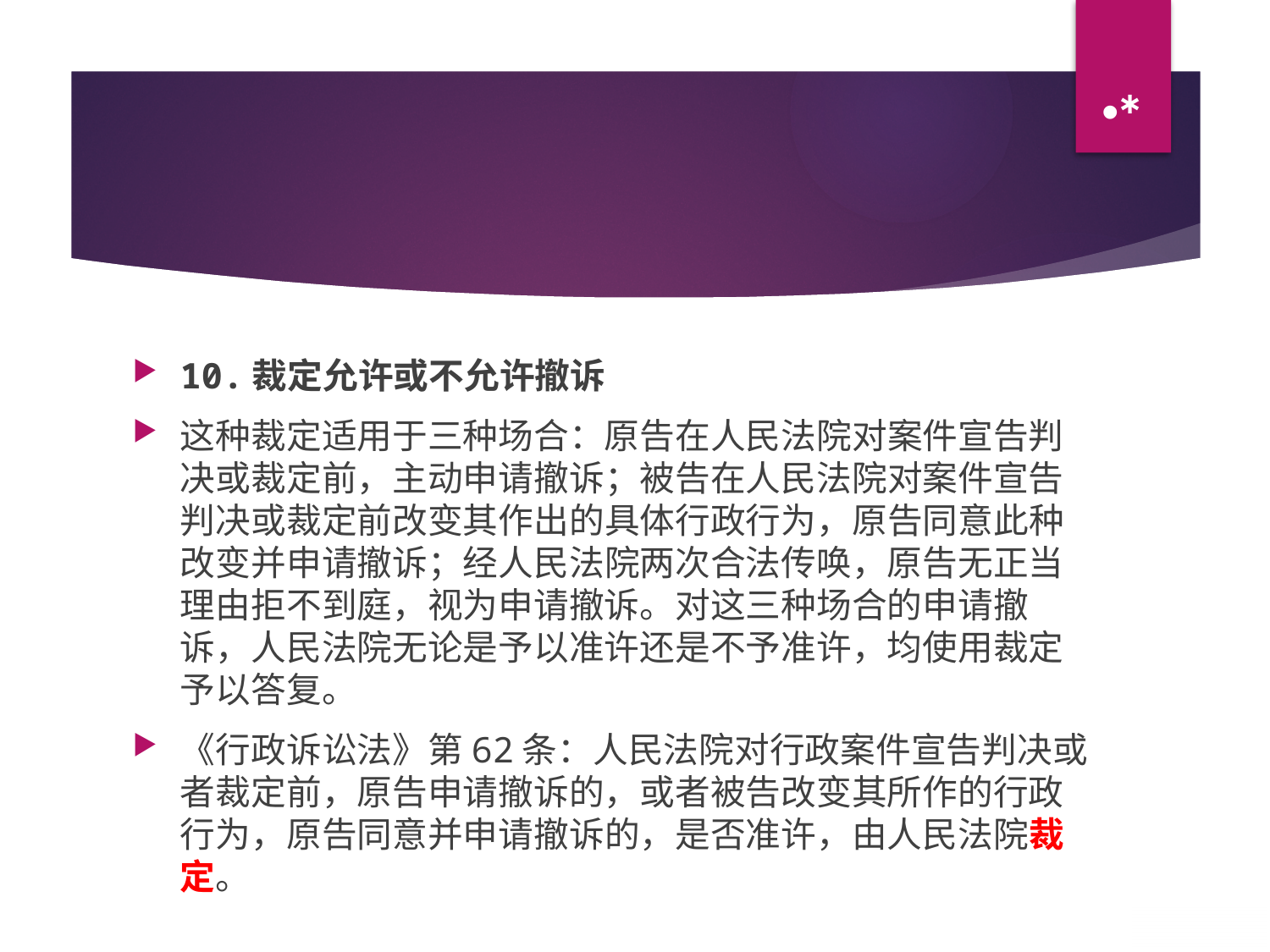

*
#
10.裁定允许或不允许撤诉
这种裁定适用于三种场合：原告在人民法院对案件宣告判决或裁定前，主动申请撤诉；被告在人民法院对案件宣告判决或裁定前改变其作出的具体行政行为，原告同意此种改变并申请撤诉；经人民法院两次合法传唤，原告无正当理由拒不到庭，视为申请撤诉。对这三种场合的申请撤诉，人民法院无论是予以准许还是不予准许，均使用裁定予以答复。
《行政诉讼法》第62条：人民法院对行政案件宣告判决或者裁定前，原告申请撤诉的，或者被告改变其所作的行政行为，原告同意并申请撤诉的，是否准许，由人民法院裁定。